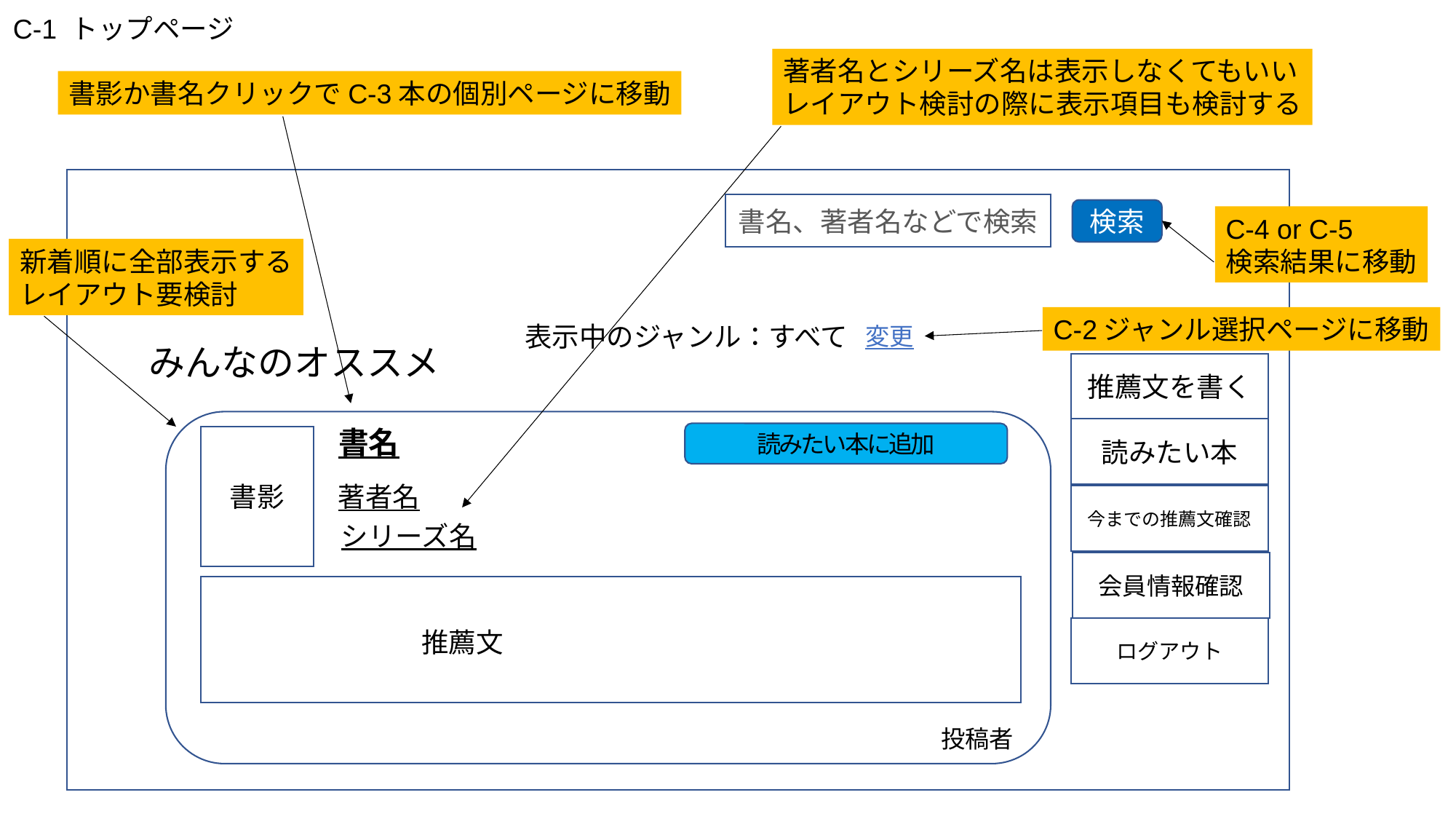

C-1 トップページ
著者名とシリーズ名は表示しなくてもいい
レイアウト検討の際に表示項目も検討する
書影か書名クリックでC-3本の個別ページに移動

書名、著者名などで検索
検索
C-4 or C-5
検索結果に移動
新着順に全部表示する
レイアウト要検討
C-2ジャンル選択ページに移動
表示中のジャンル：すべて
変更
みんなのオススメ
推薦文を書く

書名
読みたい本
読みたい本に追加
書影
著者名
今までの推薦文確認
シリーズ名
会員情報確認

ログアウト
推薦文
投稿者